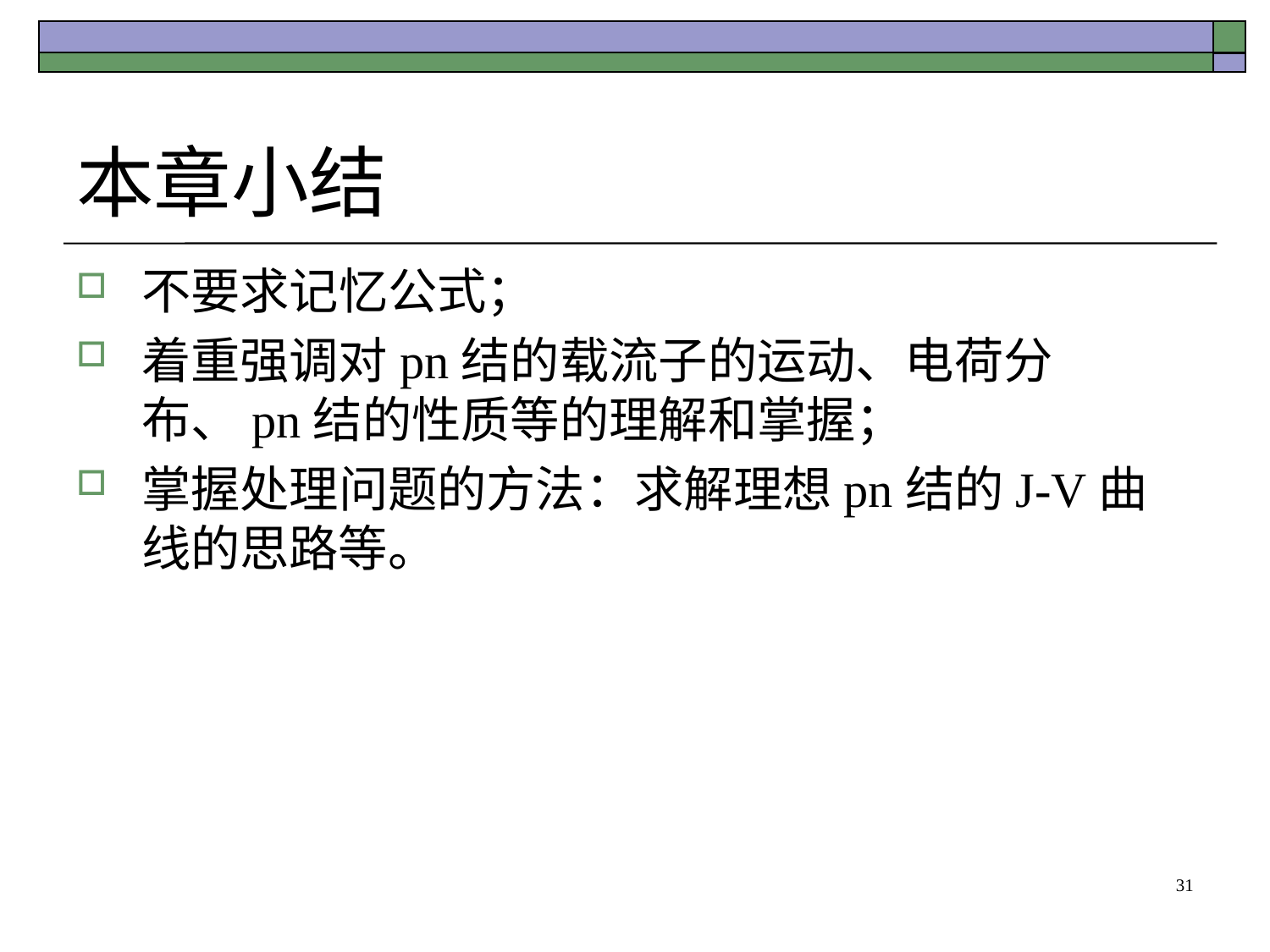

# 本章小结
不要求记忆公式；
着重强调对pn结的载流子的运动、电荷分布、pn结的性质等的理解和掌握；
掌握处理问题的方法：求解理想pn结的J-V曲线的思路等。

31